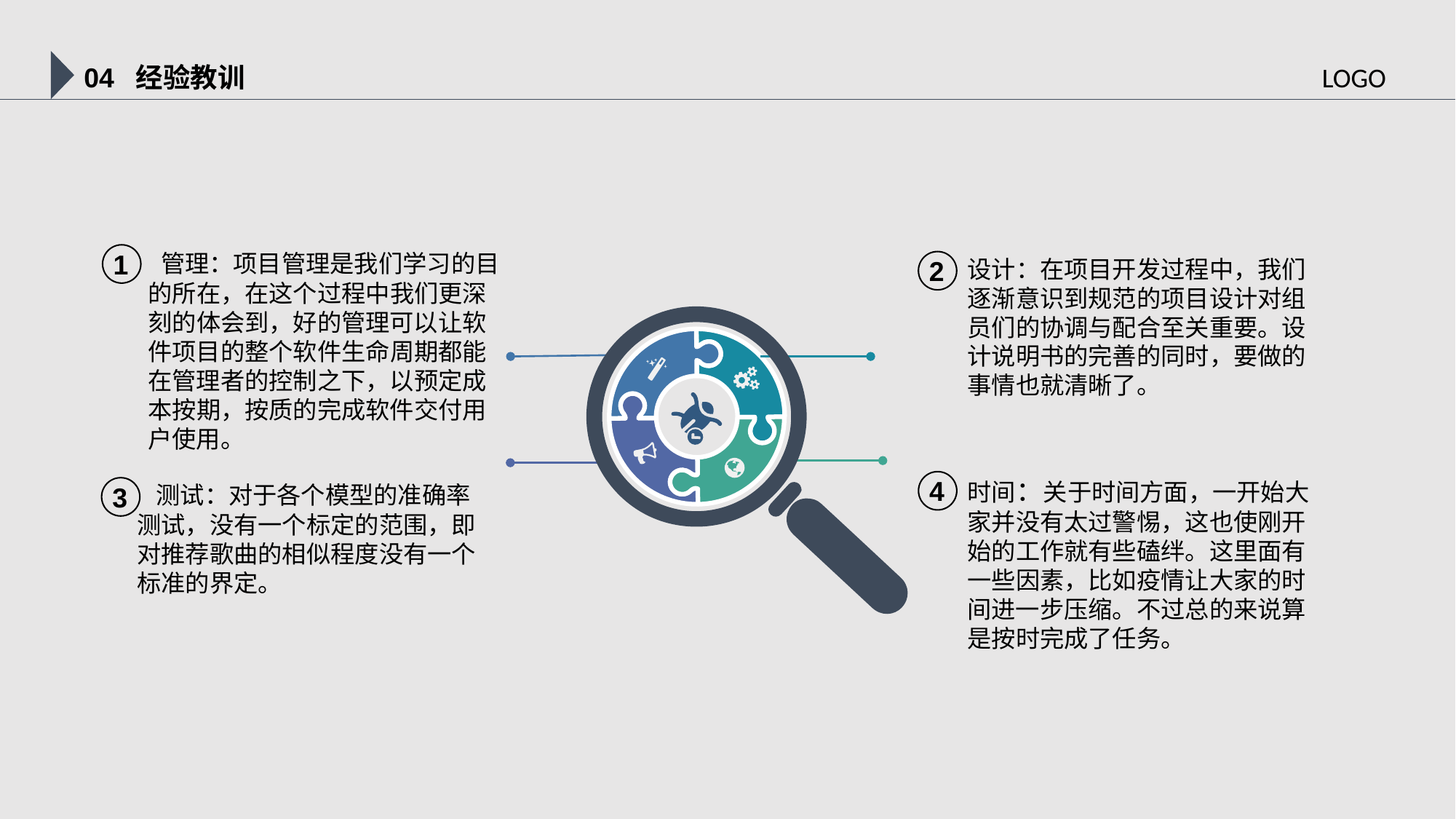

04  经验教训
LOGO

 管理：项目管理是我们学习的目的所在，在这个过程中我们更深刻的体会到，好的管理可以让软件项目的整个软件生命周期都能在管理者的控制之下，以预定成本按期，按质的完成软件交付用户使用。
1

2
设计：在项目开发过程中，我们逐渐意识到规范的项目设计对组员们的协调与配合至关重要。设计说明书的完善的同时，要做的事情也就清晰了。

4
时间：关于时间方面，一开始大家并没有太过警惕，这也使刚开始的工作就有些磕绊。这里面有一些因素，比如疫情让大家的时间进一步压缩。不过总的来说算是按时完成了任务。

  测试：对于各个模型的准确率测试，没有一个标定的范围，即对推荐歌曲的相似程度没有一个标准的界定。
3